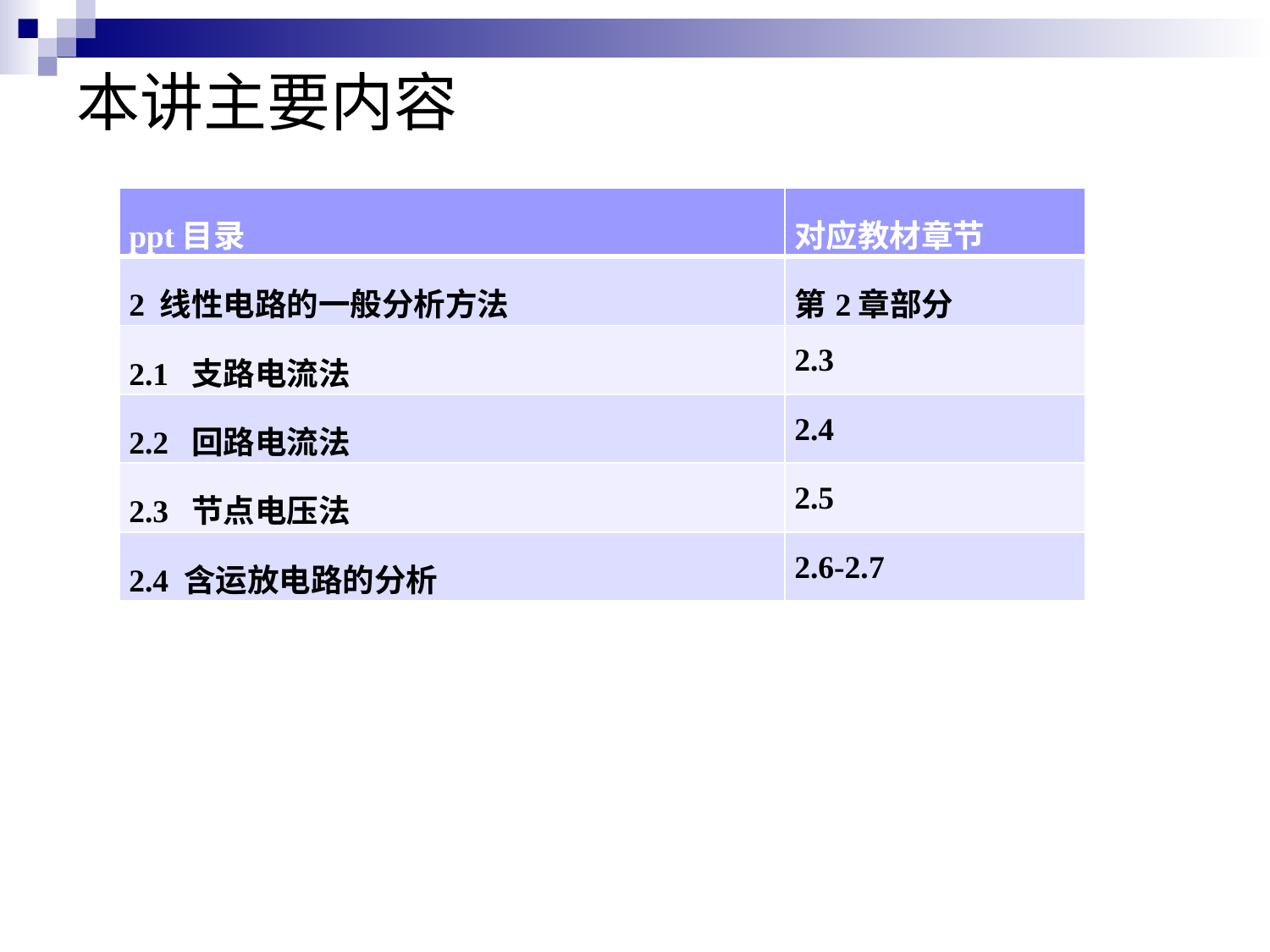

# 本讲主要内容
| ppt目录 | 对应教材章节 |
| --- | --- |
| 2 线性电路的一般分析方法 | 第2章部分 |
| 2.1 支路电流法 | 2.3 |
| 2.2 回路电流法 | 2.4 |
| 2.3 节点电压法 | 2.5 |
| 2.4 含运放电路的分析 | 2.6-2.7 |